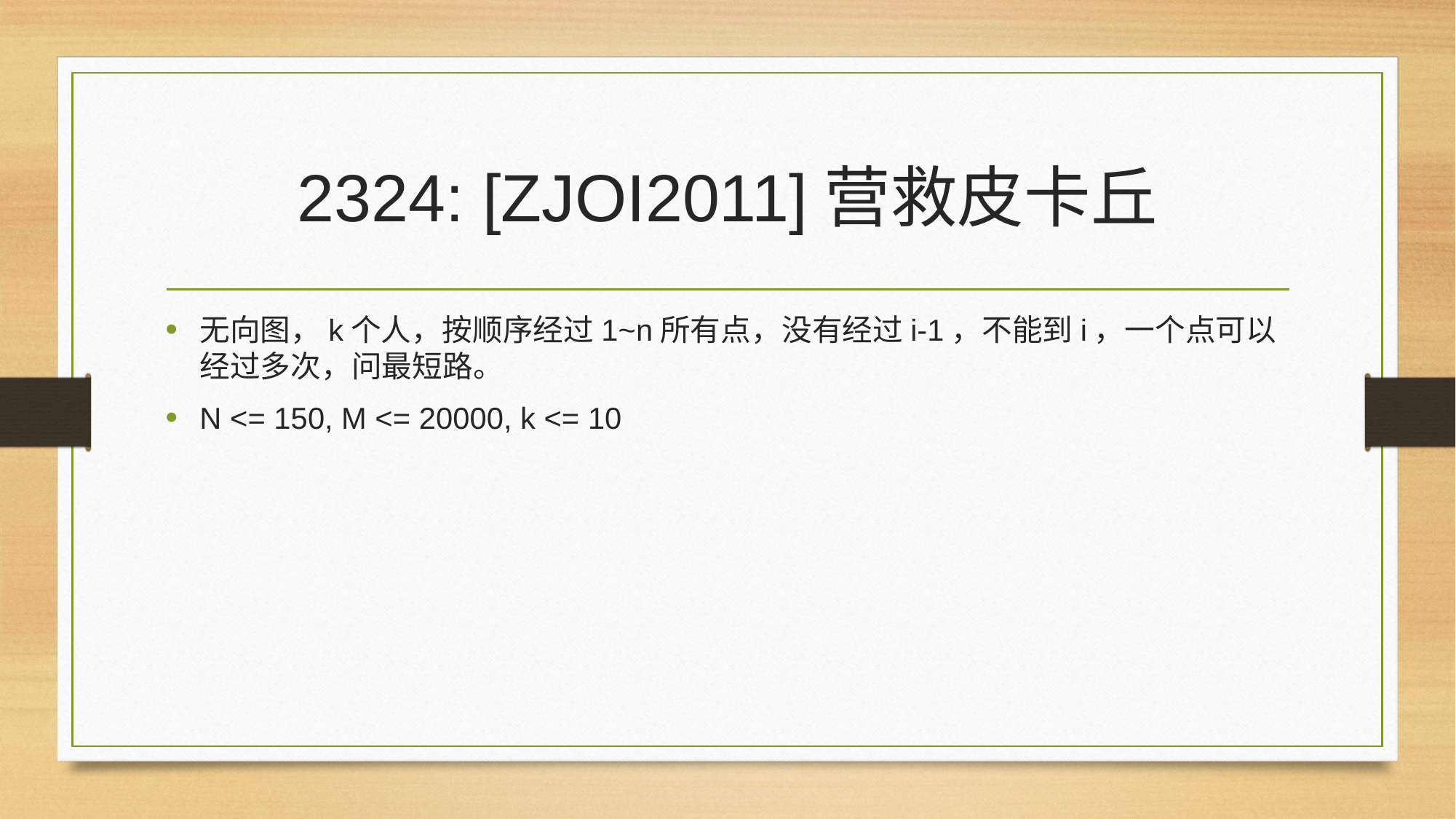

# 2324: [ZJOI2011]营救皮卡丘
无向图，k个人，按顺序经过1~n所有点，没有经过i-1，不能到i，一个点可以经过多次，问最短路。
N <= 150, M <= 20000, k <= 10